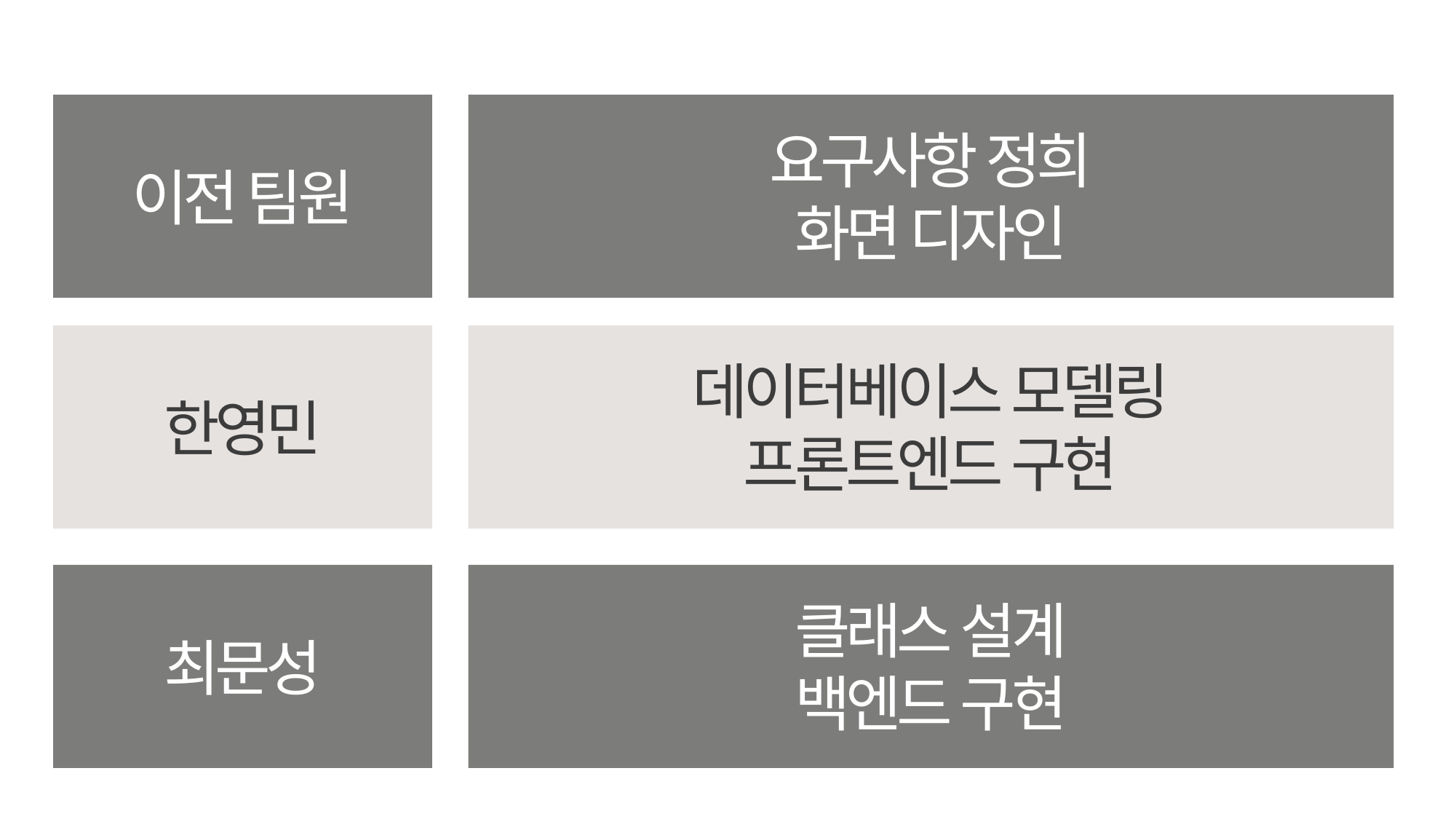

요구사항 정희
화면 디자인
이전 팀원

데이터베이스 모델링
프론트엔드 구현
한영민

클래스 설계
백엔드 구현
최문성